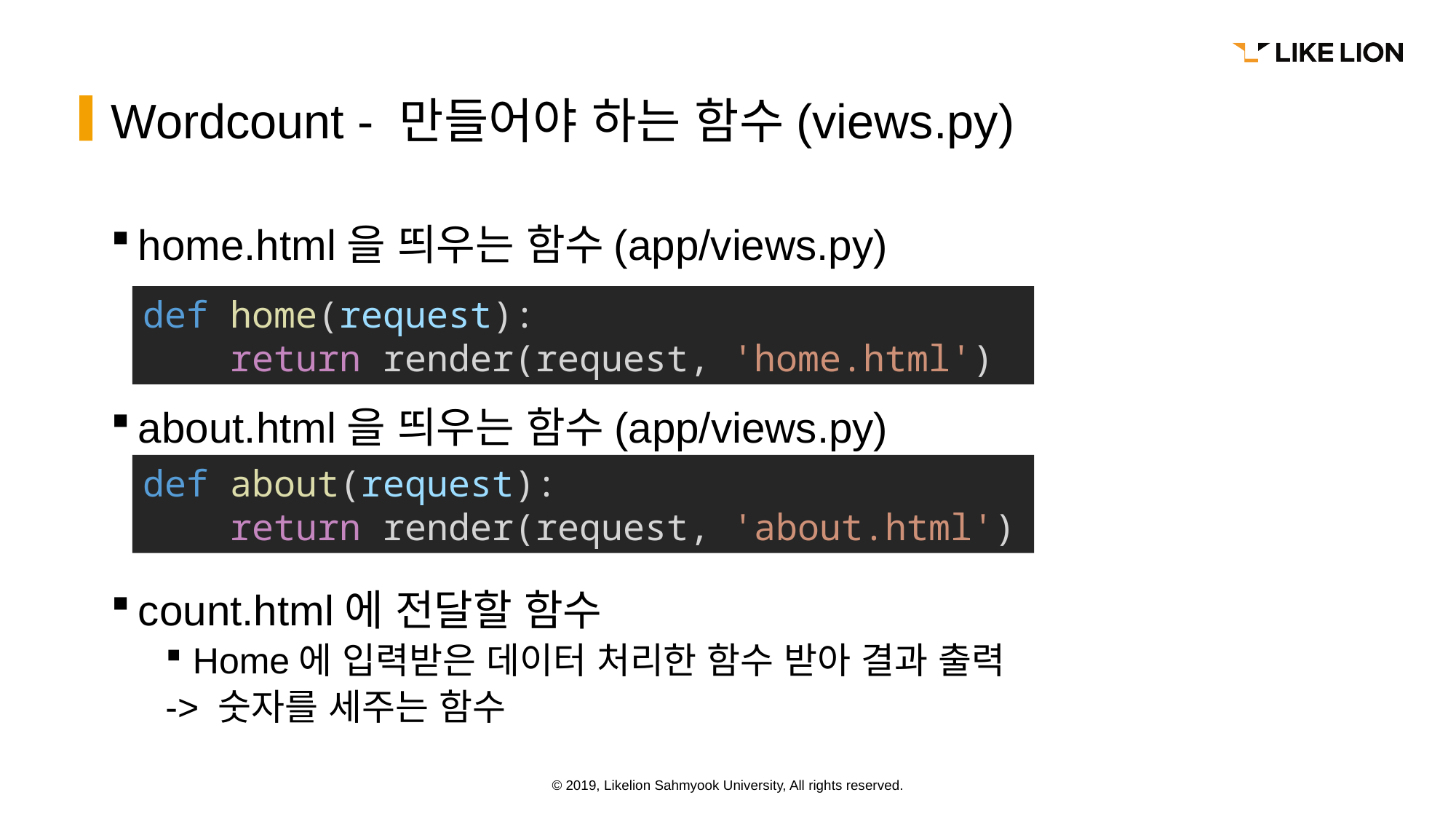

# Wordcount - 만들어야 하는 함수(views.py)
home.html을 띄우는 함수(app/views.py)

about.html을 띄우는 함수(app/views.py)

count.html에 전달할 함수
Home에 입력받은 데이터 처리한 함수 받아 결과 출력
-> 숫자를 세주는 함수
def home(request):
    return render(request, 'home.html')
def about(request):
    return render(request, 'about.html')